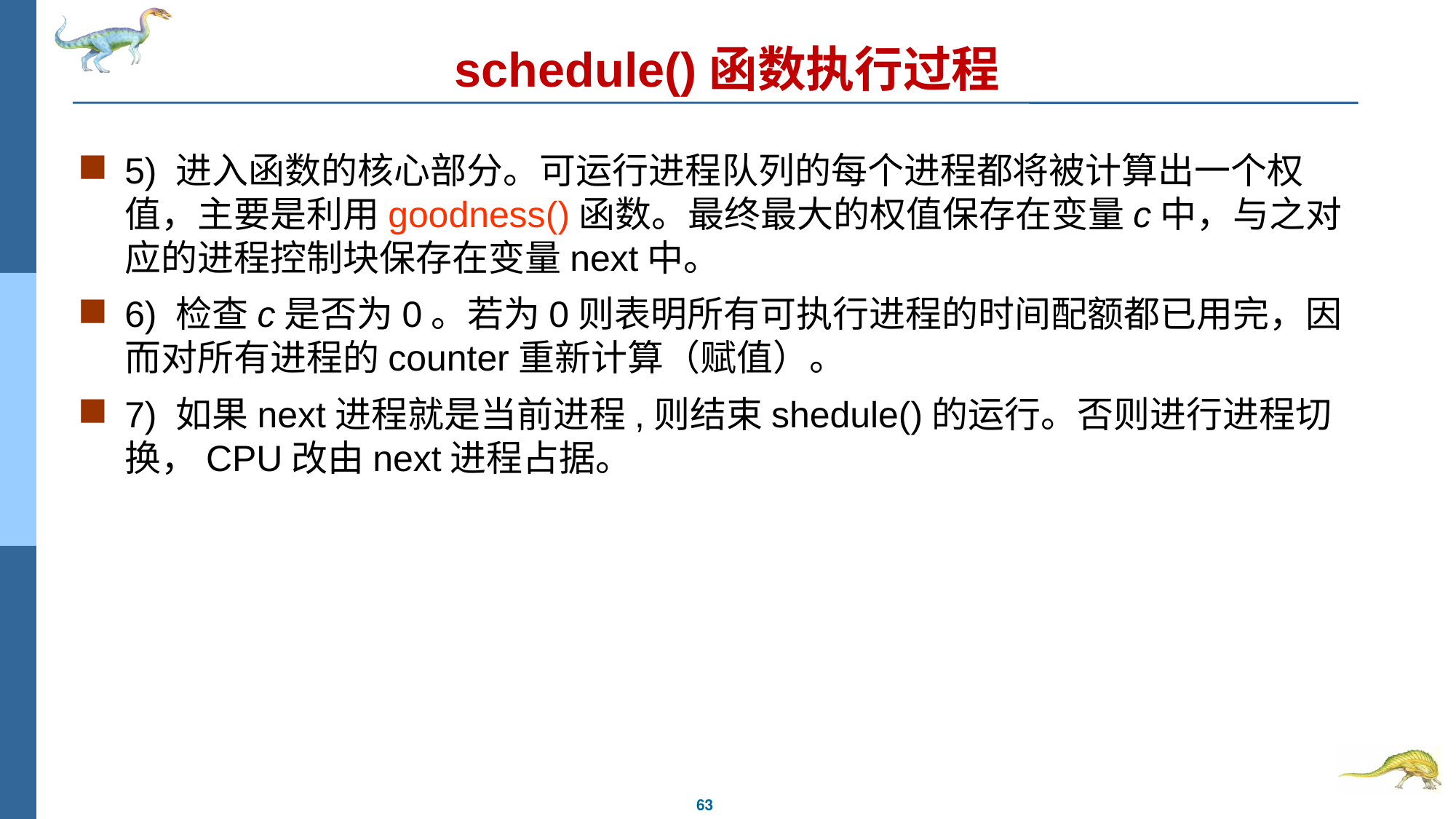

# schedule()函数执行过程
5) 进入函数的核心部分。可运行进程队列的每个进程都将被计算出一个权值，主要是利用goodness()函数。最终最大的权值保存在变量c中，与之对应的进程控制块保存在变量next中。
6) 检查c是否为0。若为0则表明所有可执行进程的时间配额都已用完，因而对所有进程的counter重新计算（赋值）。
7) 如果next进程就是当前进程,则结束shedule()的运行。否则进行进程切换，CPU改由next进程占据。